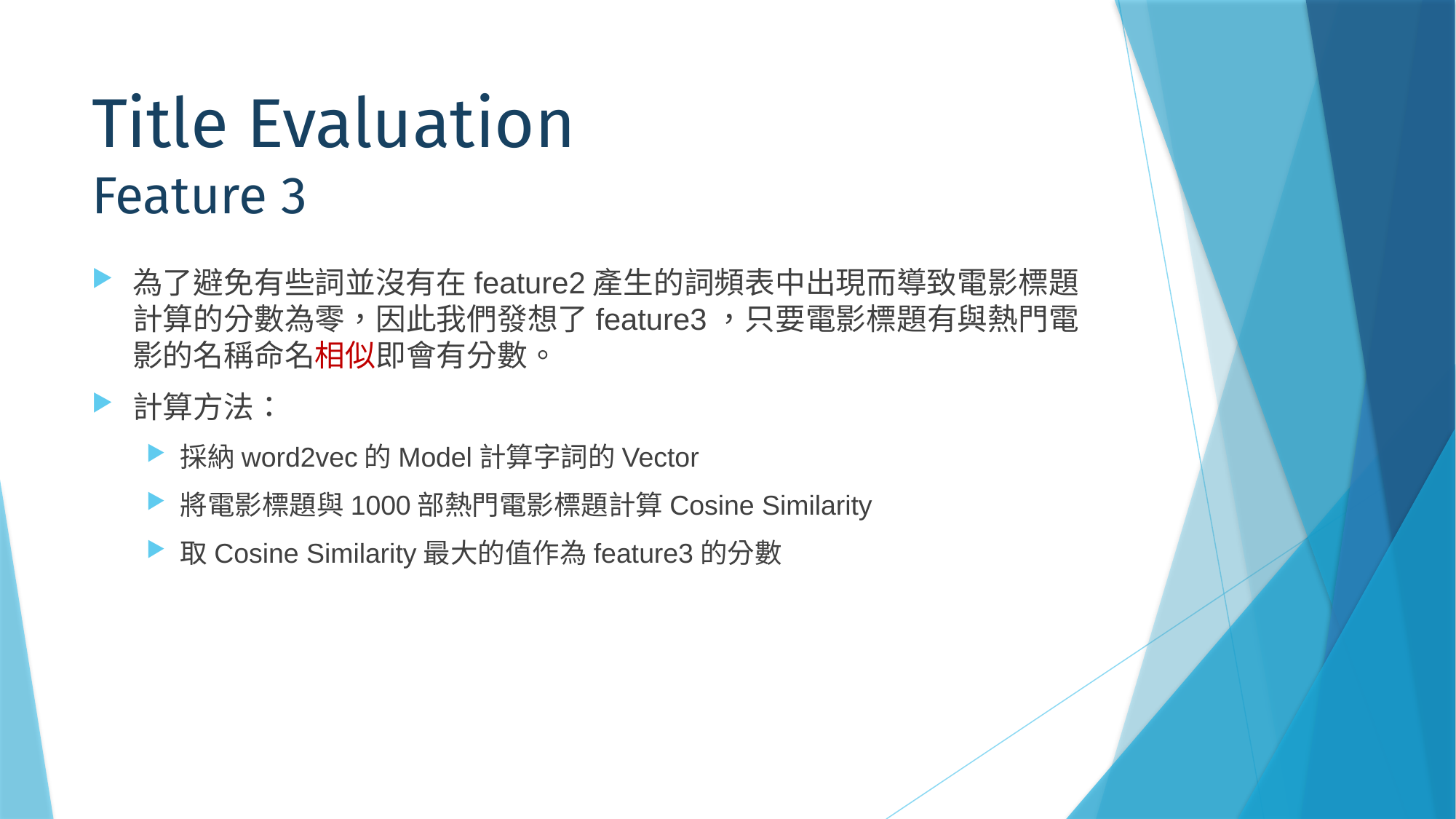

# Title Evaluation Feature 3
為了避免有些詞並沒有在feature2產生的詞頻表中出現而導致電影標題計算的分數為零，因此我們發想了feature3，只要電影標題有與熱門電影的名稱命名相似即會有分數。
計算方法：
採納word2vec的Model計算字詞的Vector
將電影標題與1000部熱門電影標題計算Cosine Similarity
取Cosine Similarity最大的值作為feature3的分數